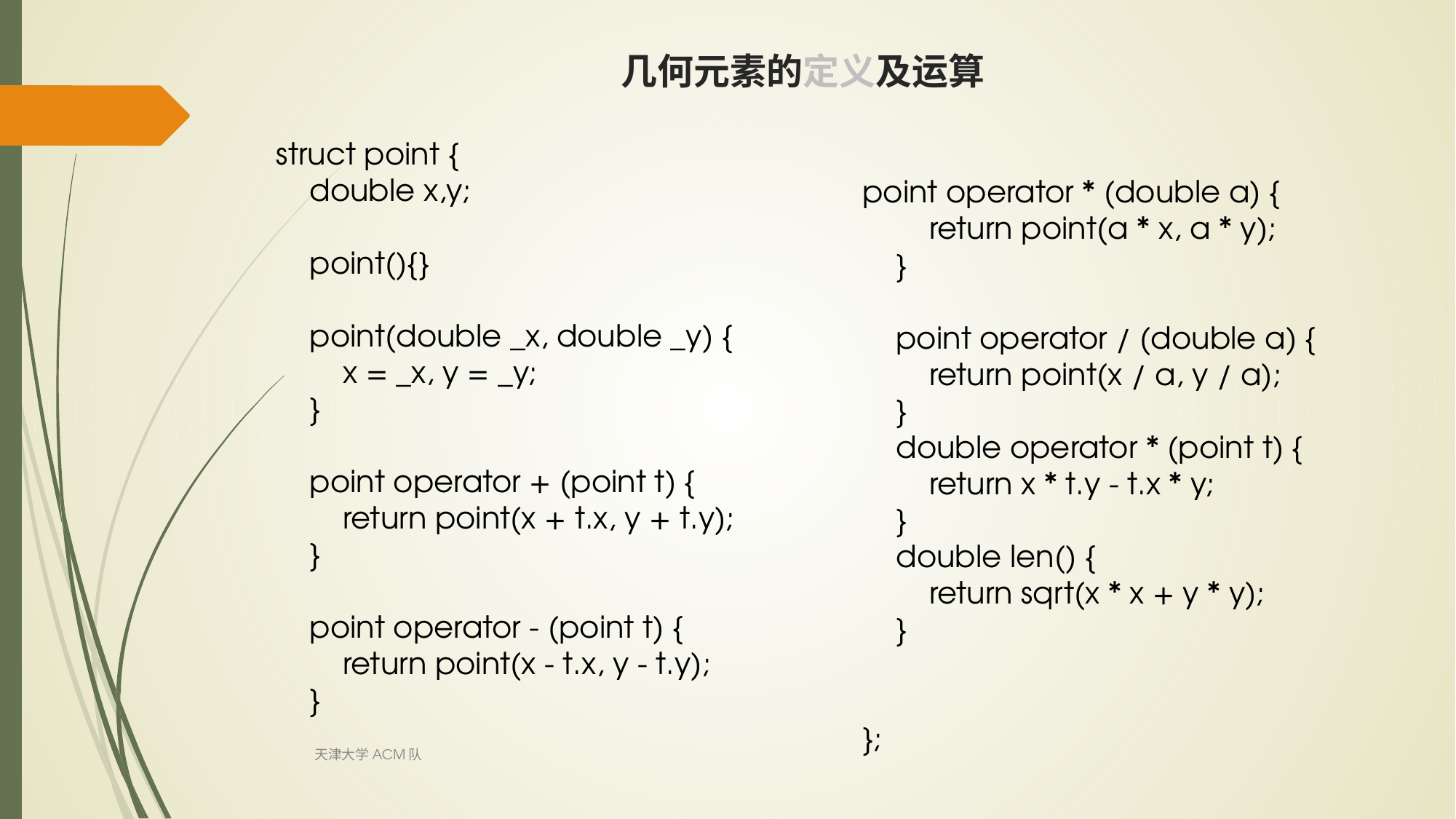

# 几何元素的定义及运算
struct point {
    double x,y;

    point(){}

    point(double _x, double _y) {
        x = _x, y = _y;
    }

    point operator + (point t) {
        return point(x + t.x, y + t.y);
    }

    point operator - (point t) {
        return point(x - t.x, y - t.y);
    }

point operator * (double a) {
        return point(a * x, a * y);
    }

    point operator / (double a) {
        return point(x / a, y / a);
    }
    double operator * (point t) {
        return x * t.y - t.x * y;
    }
    double len() {
        return sqrt(x * x + y * y);
    }

};
天津大学ACM队